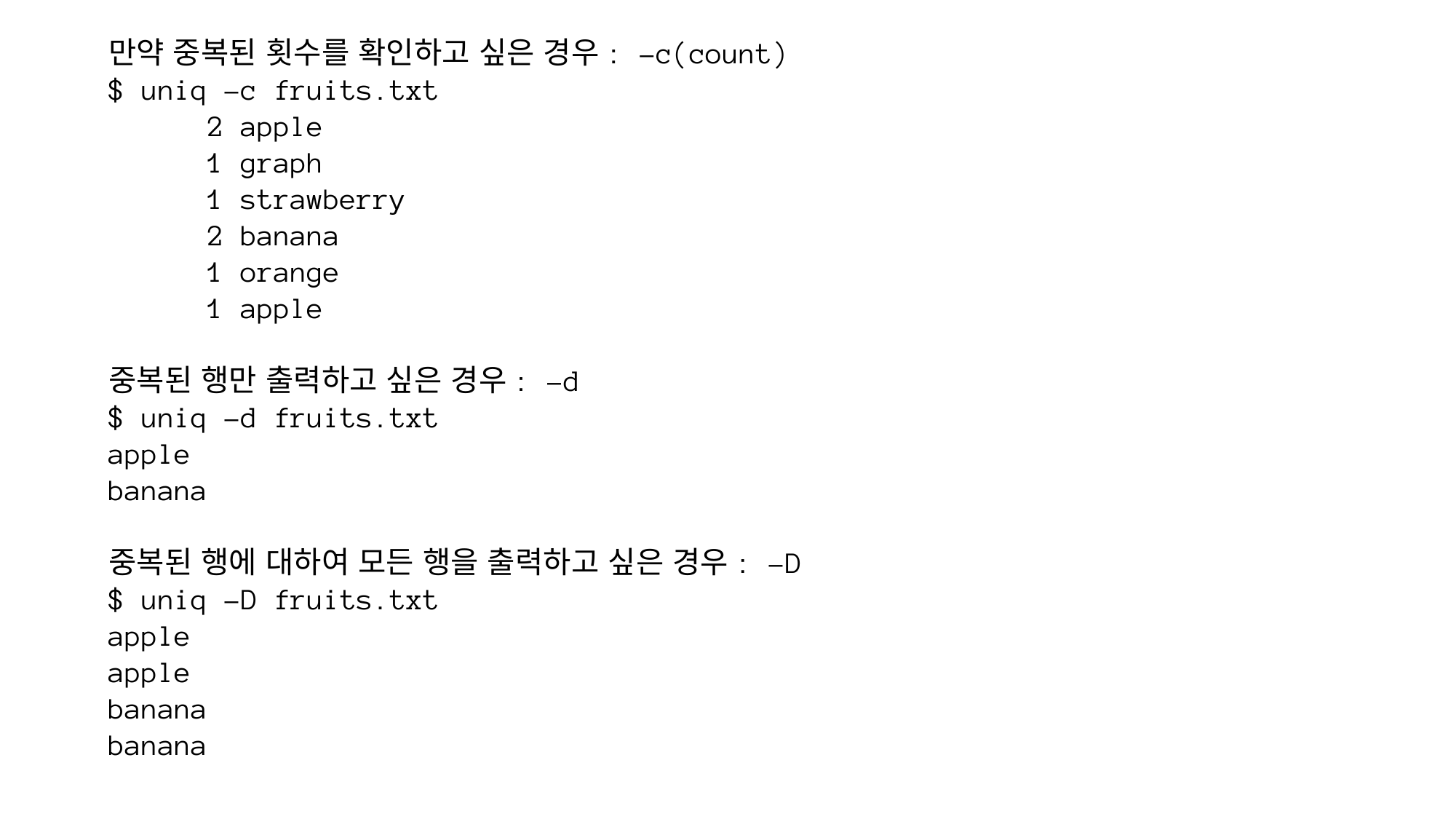

만약 중복된 횟수를 확인하고 싶은 경우: -c(count)
$ uniq -c fruits.txt
      2 apple
      1 graph
      1 strawberry
      2 banana
      1 orange
      1 apple

중복된 행만 출력하고 싶은 경우: -d
$ uniq -d fruits.txt
apple
banana

중복된 행에 대하여 모든 행을 출력하고 싶은 경우: -D
$ uniq -D fruits.txt
apple
apple
banana
banana